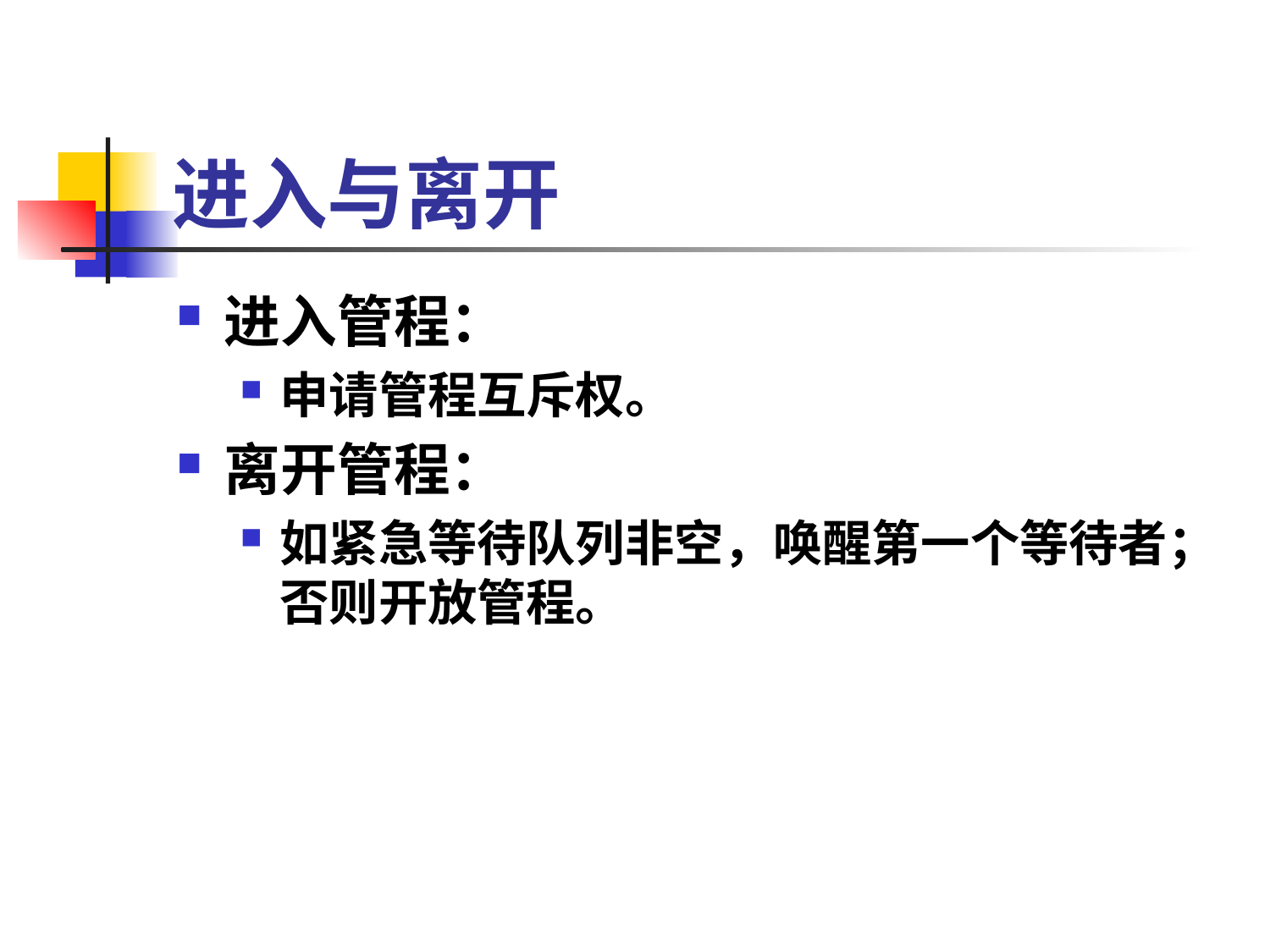

# 进入与离开
进入管程：
申请管程互斥权。
离开管程：
如紧急等待队列非空，唤醒第一个等待者；否则开放管程。